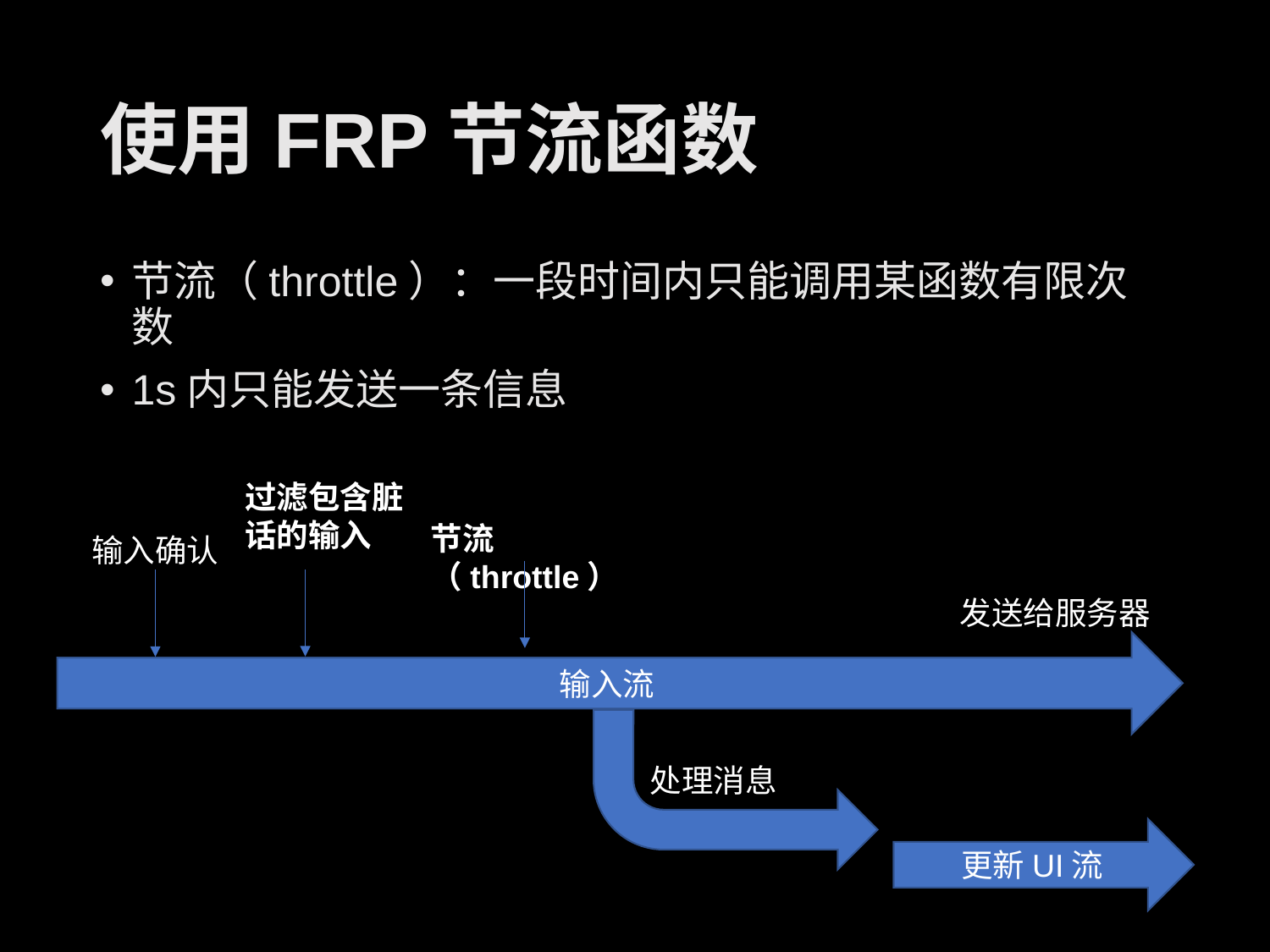

# 使用FRP节流函数
节流（throttle）：一段时间内只能调用某函数有限次数
1s内只能发送一条信息

过滤包含脏话的输入
节流（throttle）
输入确认
发送给服务器
输入流

处理消息
更新UI流